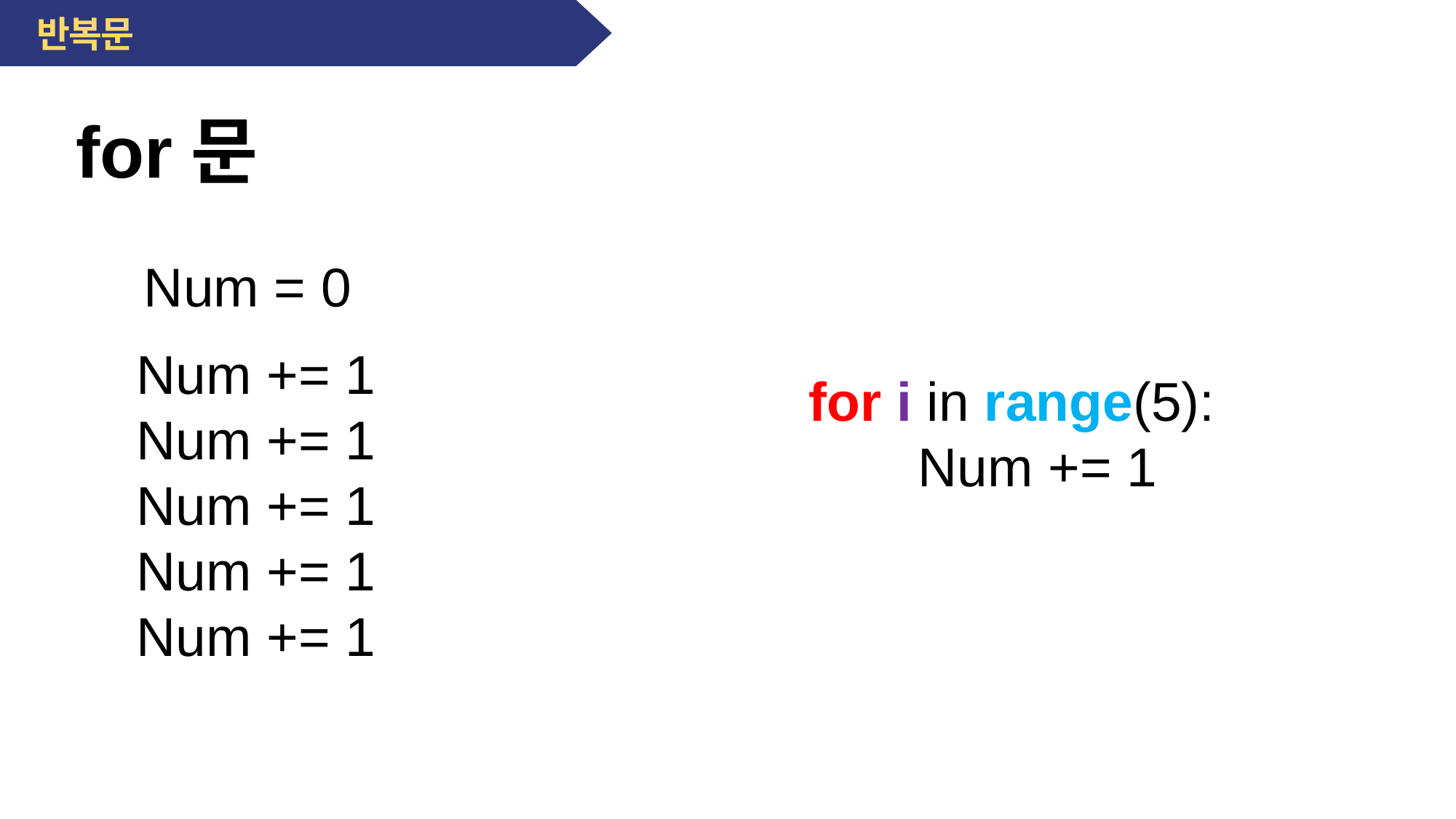

반복문
for문
Num = 0
Num += 1
Num += 1
Num += 1
Num += 1
Num += 1
for i in range(5):
	Num += 1